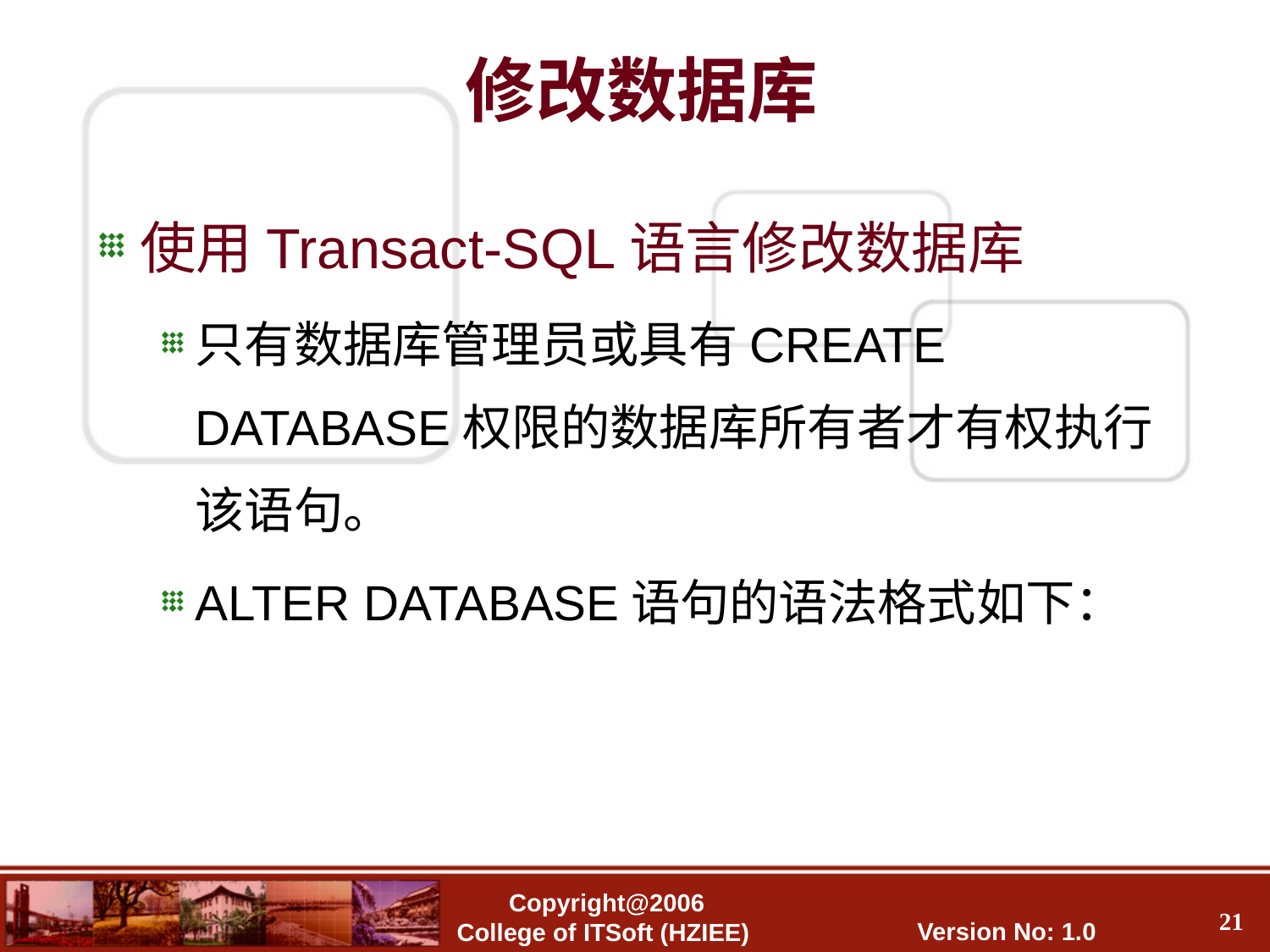

修改数据库
使用Transact-SQL语言修改数据库
只有数据库管理员或具有CREATE DATABASE权限的数据库所有者才有权执行该语句。
ALTER DATABASE语句的语法格式如下：